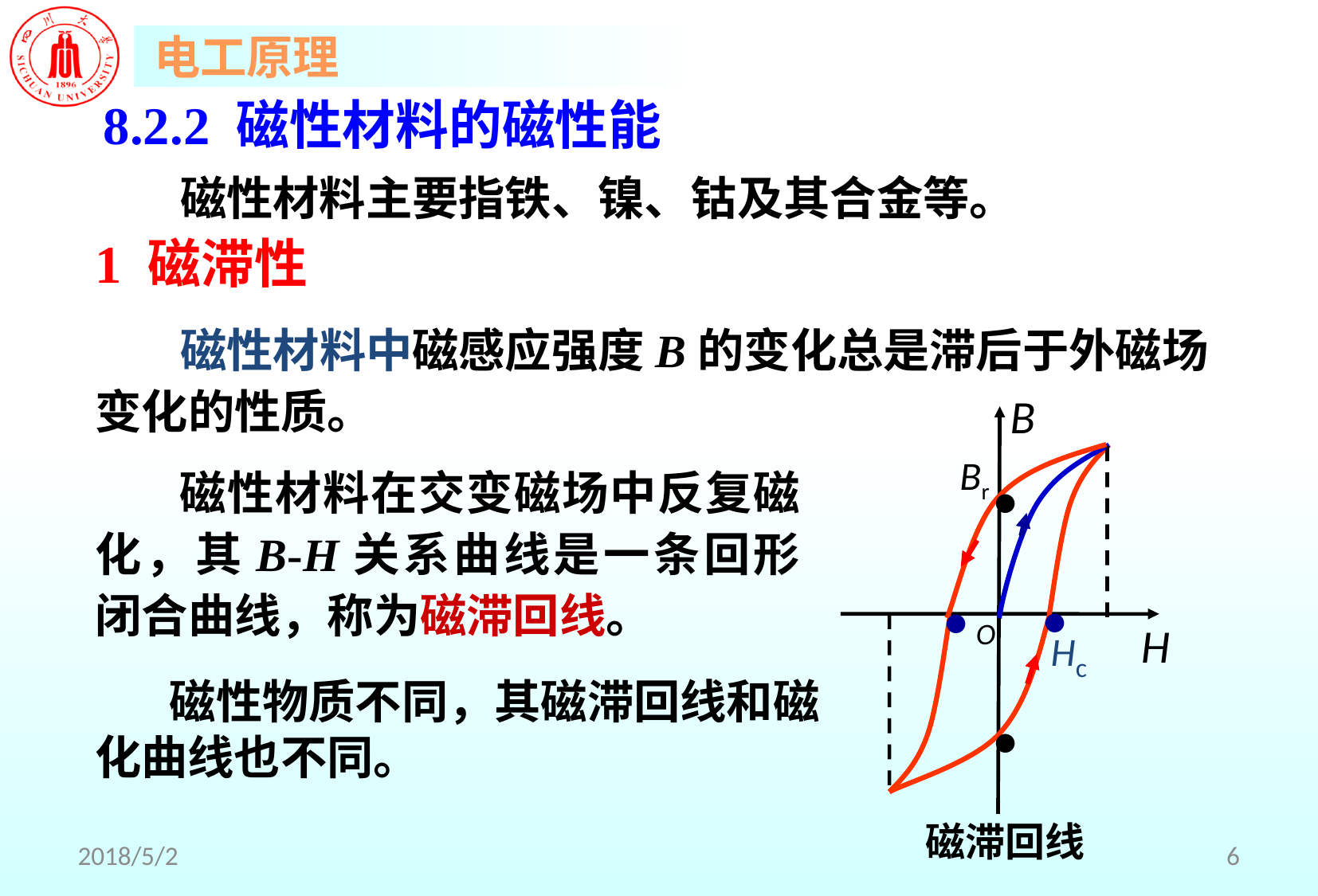

8.2.2 磁性材料的磁性能
       磁性材料主要指铁、镍、钴及其合金等。
1 磁滞性
       磁性材料中磁感应强度B的变化总是滞后于外磁场变化的性质。
B

O
H

Br

      磁性材料在交变磁场中反复磁化，其B-H关系曲线是一条回形闭合曲线，称为磁滞回线。
•
•
•

Hc

      磁性物质不同，其磁滞回线和磁化曲线也不同。
•
磁滞回线
2018/5/2
6